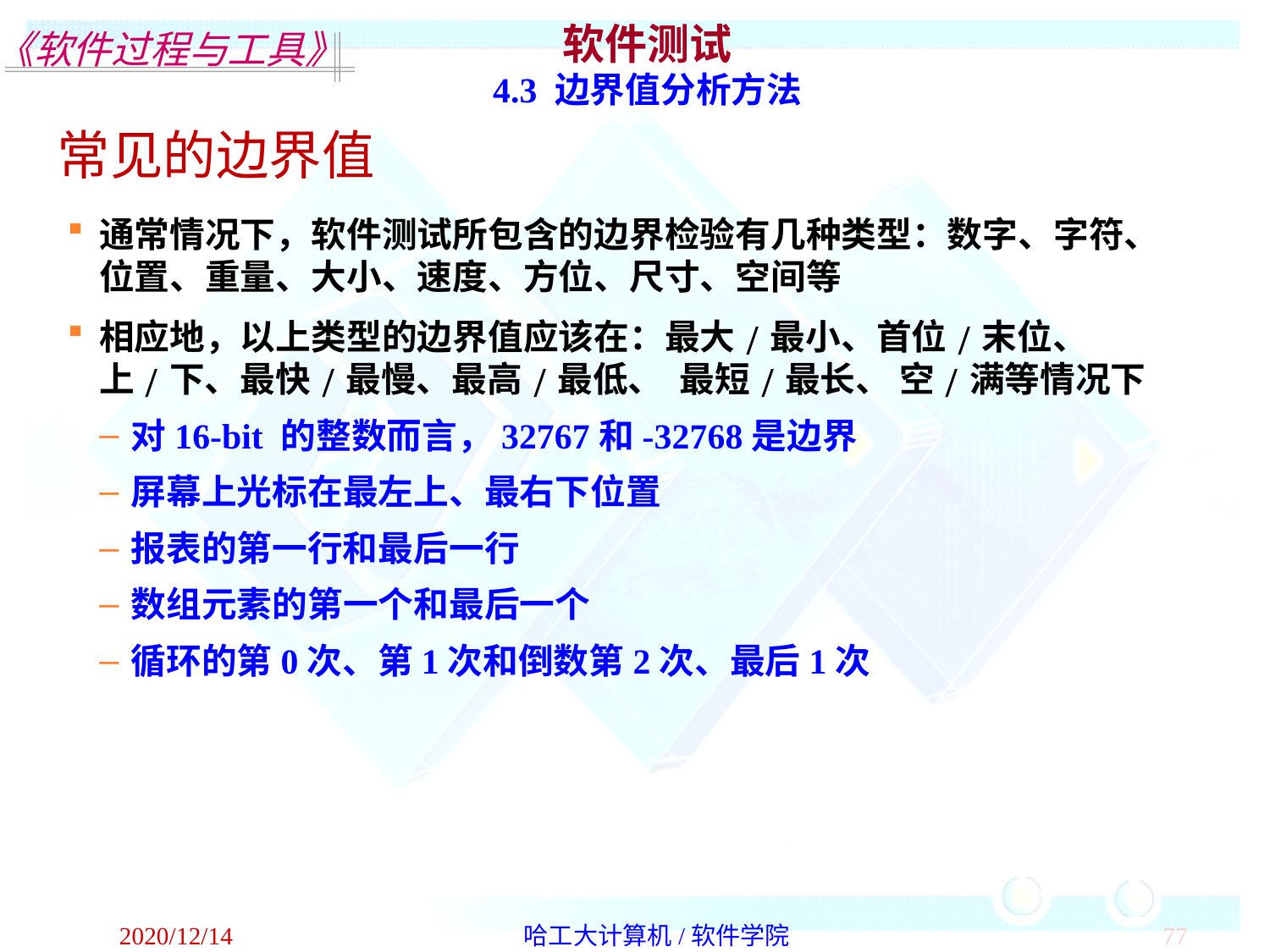

软件测试
4.3 边界值分析方法

常见的边界值
通常情况下，软件测试所包含的边界检验有几种类型：数字、字符、位置、重量、大小、速度、方位、尺寸、空间等
相应地，以上类型的边界值应该在：最大/最小、首位/末位、上/下、最快/最慢、最高/最低、  最短/最长、 空/满等情况下
对16-bit 的整数而言，32767和-32768是边界
屏幕上光标在最左上、最右下位置
报表的第一行和最后一行
数组元素的第一个和最后一个
循环的第0次、第1次和倒数第2次、最后1次